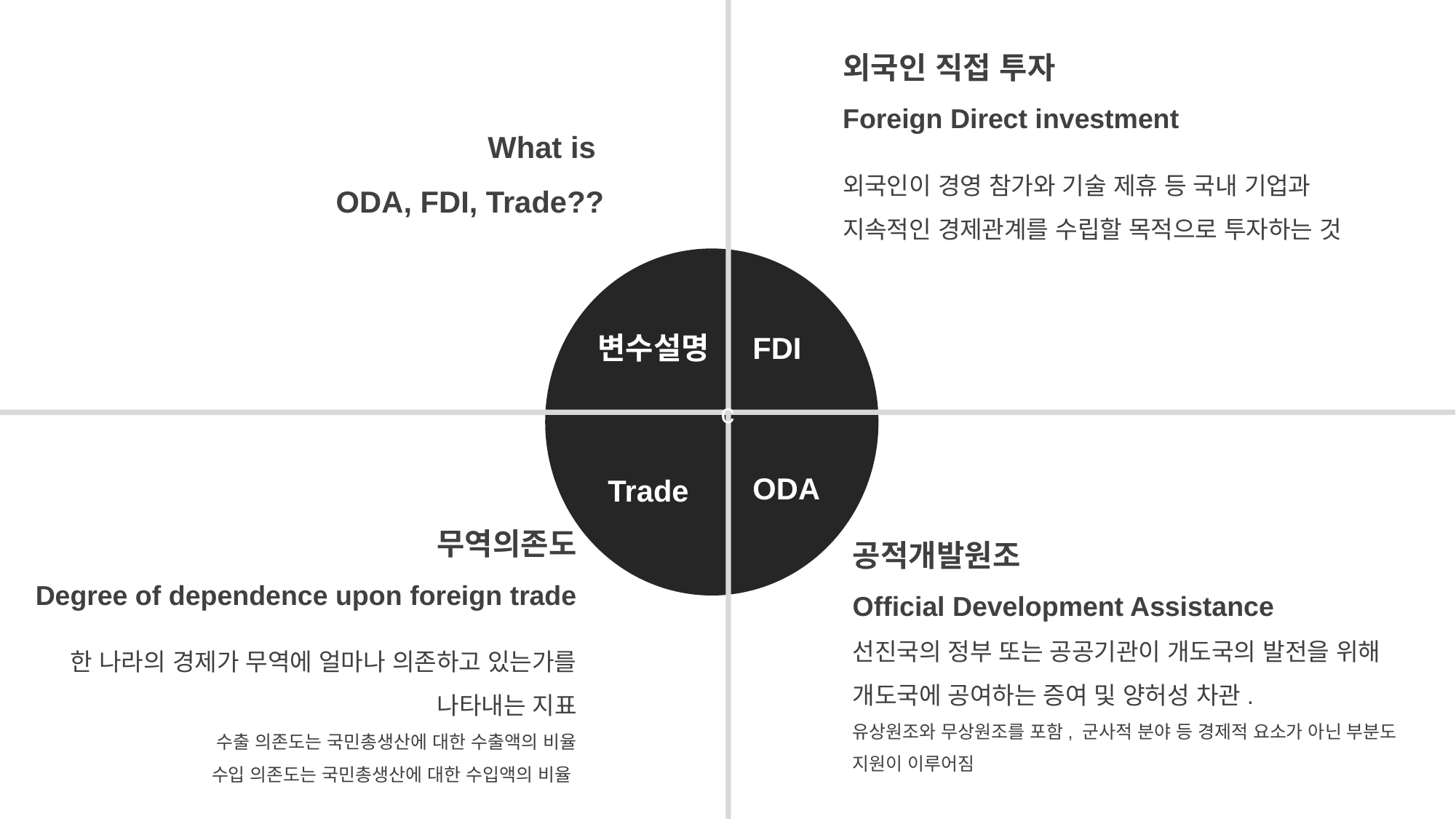

외국인 직접 투자
Foreign Direct investment

외국인이 경영 참가와 기술 제휴 등 국내 기업과 지속적인 경제관계를 수립할 목적으로 투자하는 것
What is
ODA, FDI, Trade??

변수설명
FDI
c
ODA
Trade
무역의존도
Degree of dependence upon foreign trade

한 나라의 경제가 무역에 얼마나 의존하고 있는가를 나타내는 지표
수출 의존도는 국민총생산에 대한 수출액의 비율
수입 의존도는 국민총생산에 대한 수입액의 비율
공적개발원조
Official Development Assistance
선진국의 정부 또는 공공기관이 개도국의 발전을 위해 개도국에 공여하는 증여 및 양허성 차관.
유상원조와 무상원조를 포함, 군사적 분야 등 경제적 요소가 아닌 부분도 지원이 이루어짐